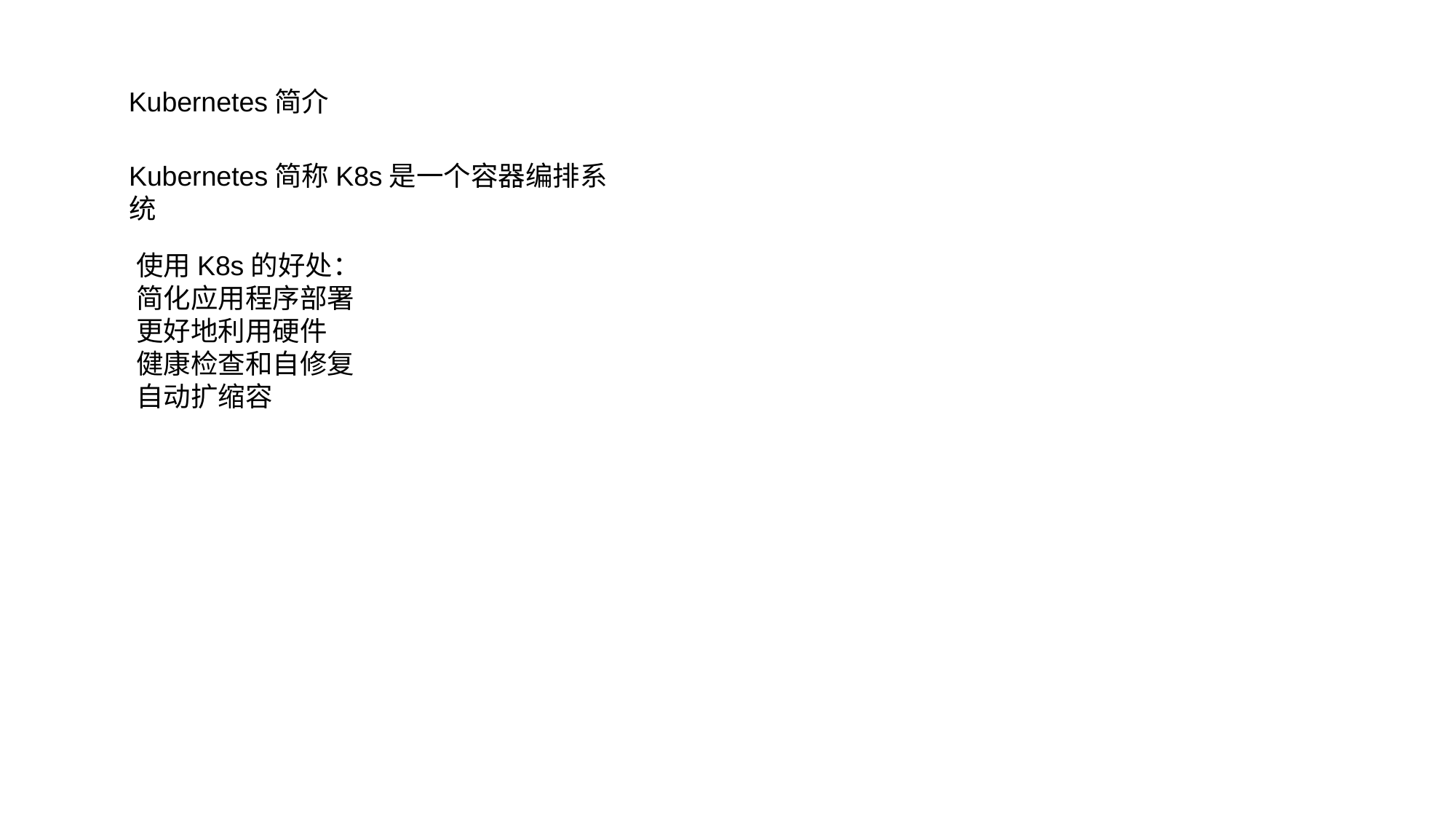

Kubernetes简介
Kubernetes简称K8s是一个容器编排系统
使用K8s的好处：
简化应用程序部署
更好地利用硬件
健康检查和自修复
自动扩缩容